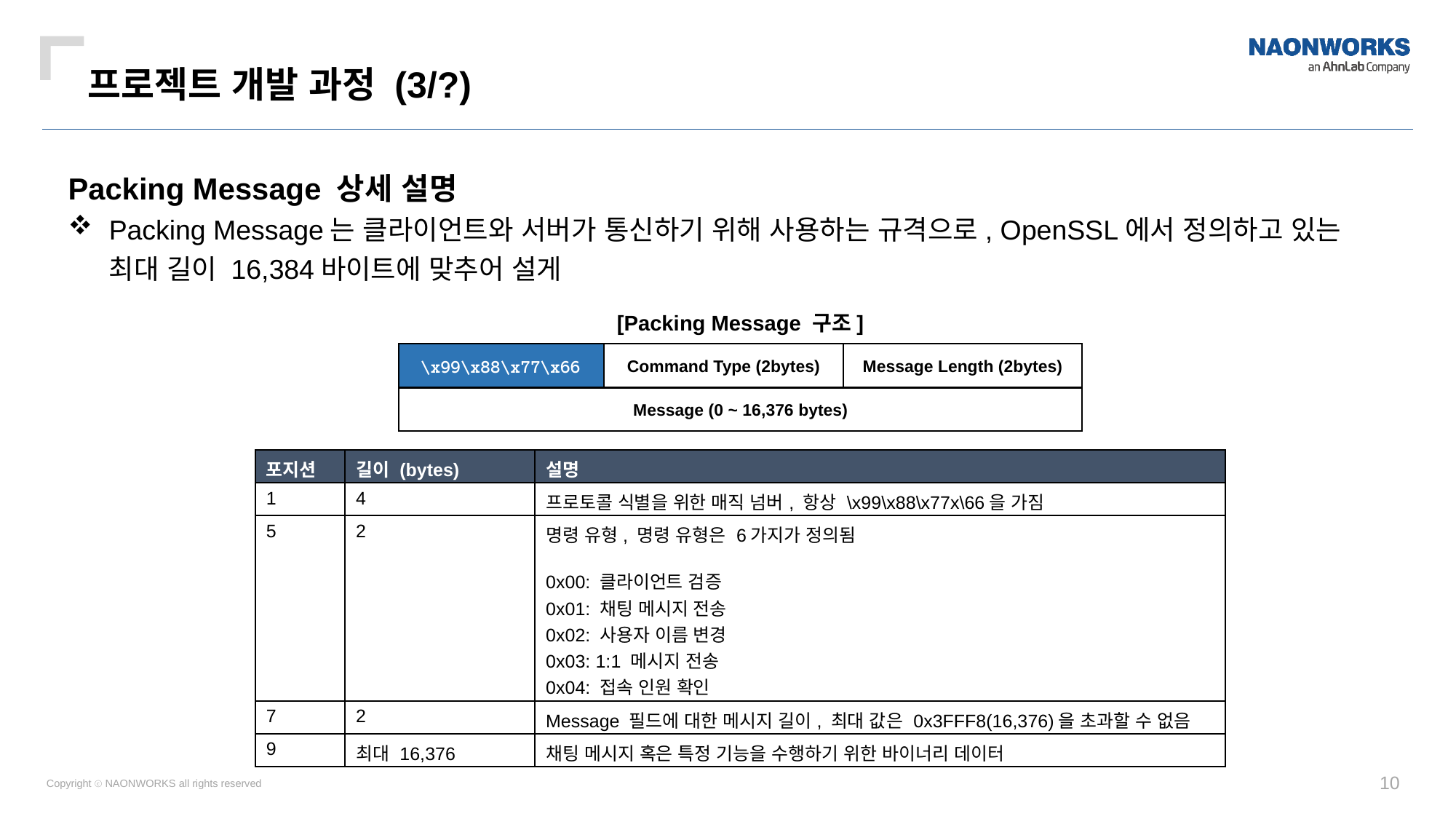

프로젝트 개발 과정 (3/?)
Packing Message 상세 설명
Packing Message는 클라이언트와 서버가 통신하기 위해 사용하는 규격으로, OpenSSL에서 정의하고 있는 최대 길이 16,384바이트에 맞추어 설게
[Packing Message 구조]
\x99\x88\x77\x66
Command Type (2bytes)
Message Length (2bytes)
Message (0 ~ 16,376 bytes)
| 포지션 | 길이 (bytes) | 설명 |
| --- | --- | --- |
| 1 | 4 | 프로토콜 식별을 위한 매직 넘버, 항상 \x99\x88\x77x\66을 가짐 |
| 5 | 2 | 명령 유형, 명령 유형은 6가지가 정의됨 0x00: 클라이언트 검증 0x01: 채팅 메시지 전송 0x02: 사용자 이름 변경 0x03: 1:1 메시지 전송 0x04: 접속 인원 확인 0x05: 연결 종료 |
| 7 | 2 | Message 필드에 대한 메시지 길이, 최대 값은 0x3FFF8(16,376)을 초과할 수 없음 |
| 9 | 최대 16,376 | 채팅 메시지 혹은 특정 기능을 수행하기 위한 바이너리 데이터 |
10